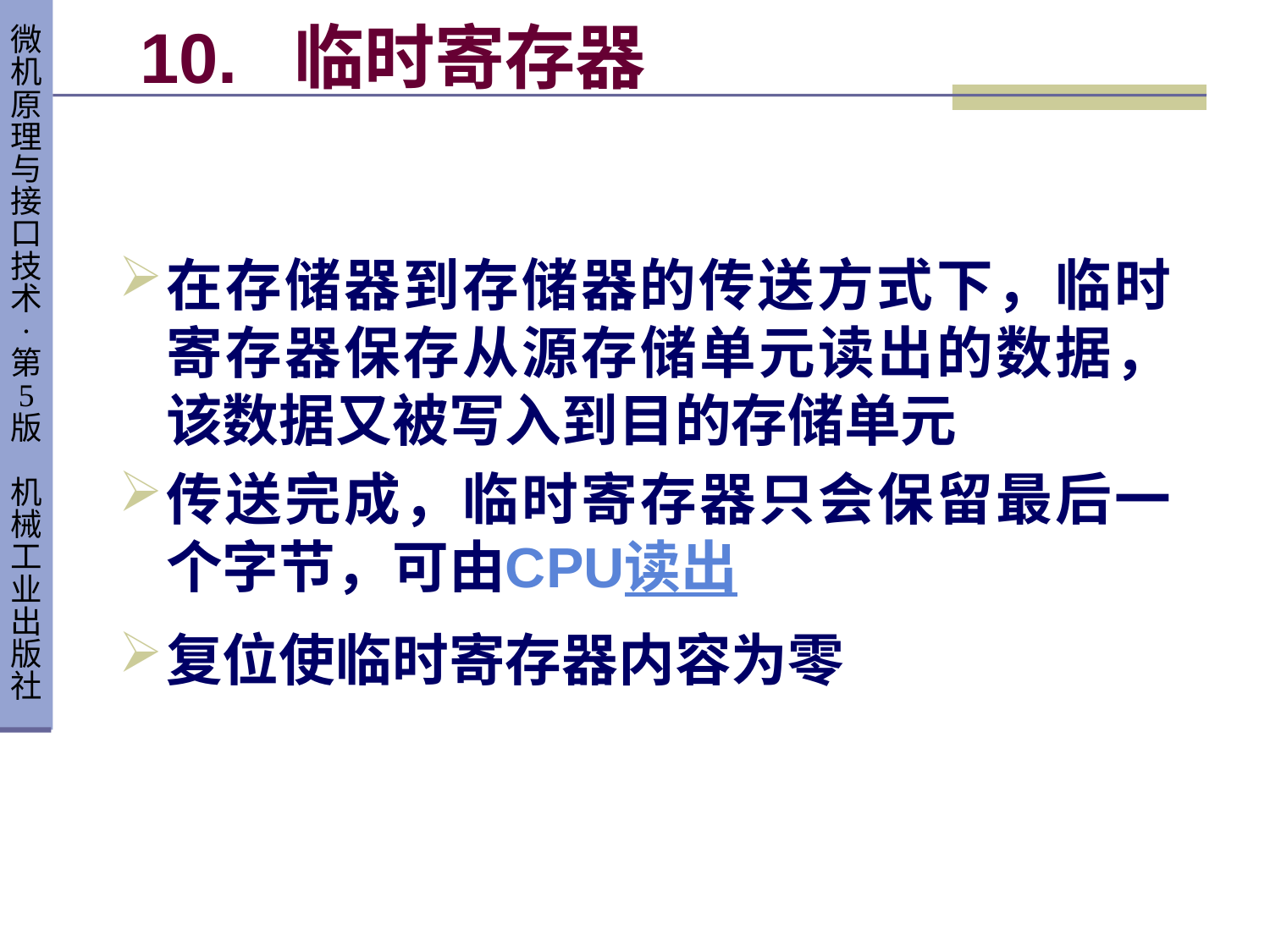

# 10.  临时寄存器
在存储器到存储器的传送方式下，临时寄存器保存从源存储单元读出的数据，该数据又被写入到目的存储单元
传送完成，临时寄存器只会保留最后一个字节，可由CPU读出
复位使临时寄存器内容为零